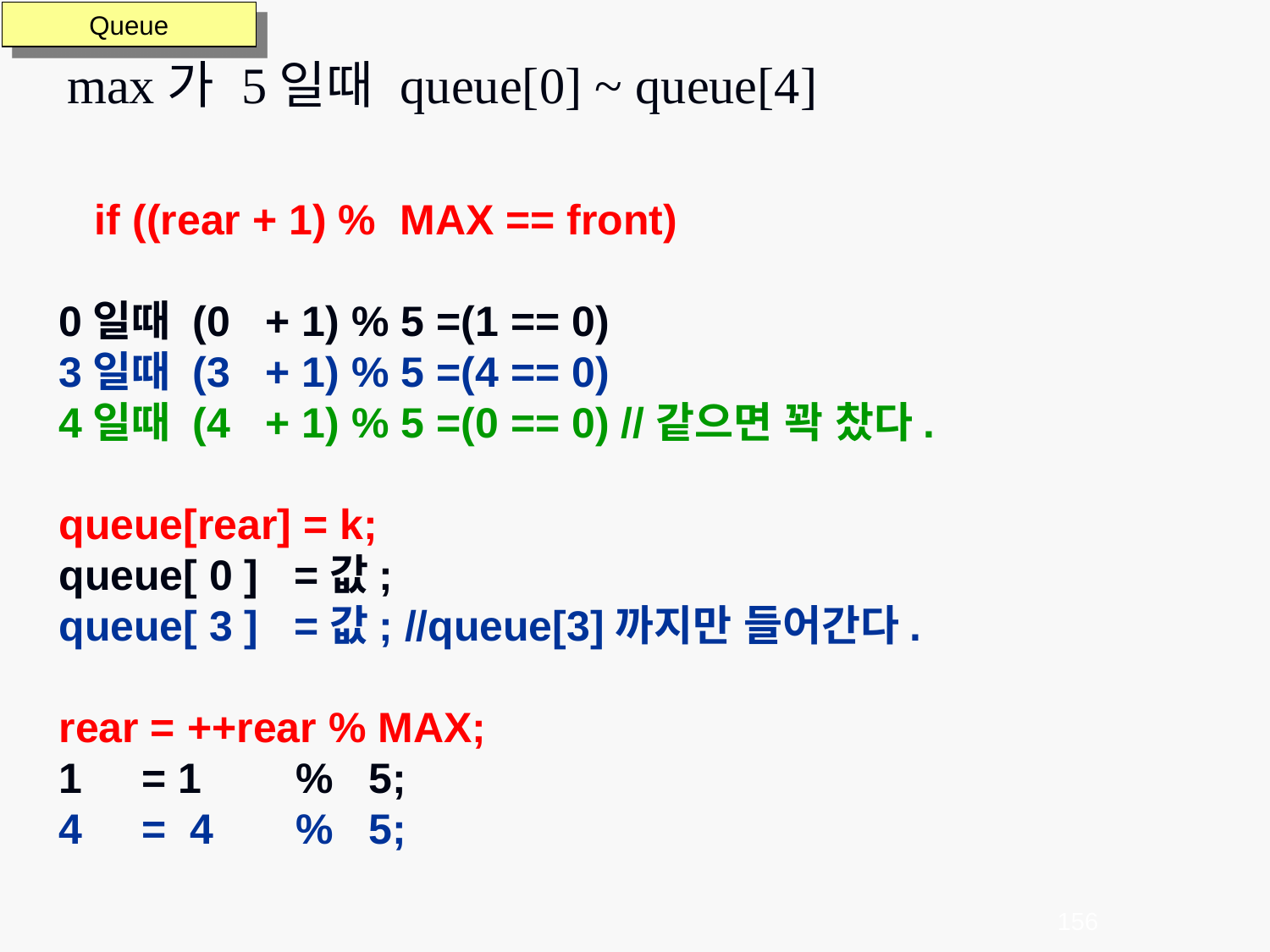

Queue
max가 5일때 queue[0] ~ queue[4]
   if ((rear + 1) %  MAX == front)

0일때 (0   + 1) % 5 =(1 == 0)
3일때 (3   + 1) % 5 =(4 == 0)
4일때 (4   + 1) % 5 =(0 == 0) //같으면 꽉 찼다.

queue[rear] = k;
queue[ 0 ]   =값;
queue[ 3 ]   =값; //queue[3]까지만 들어간다.

rear = ++rear % MAX;
1     = 1        %   5;
4     =  4       %   5;

156